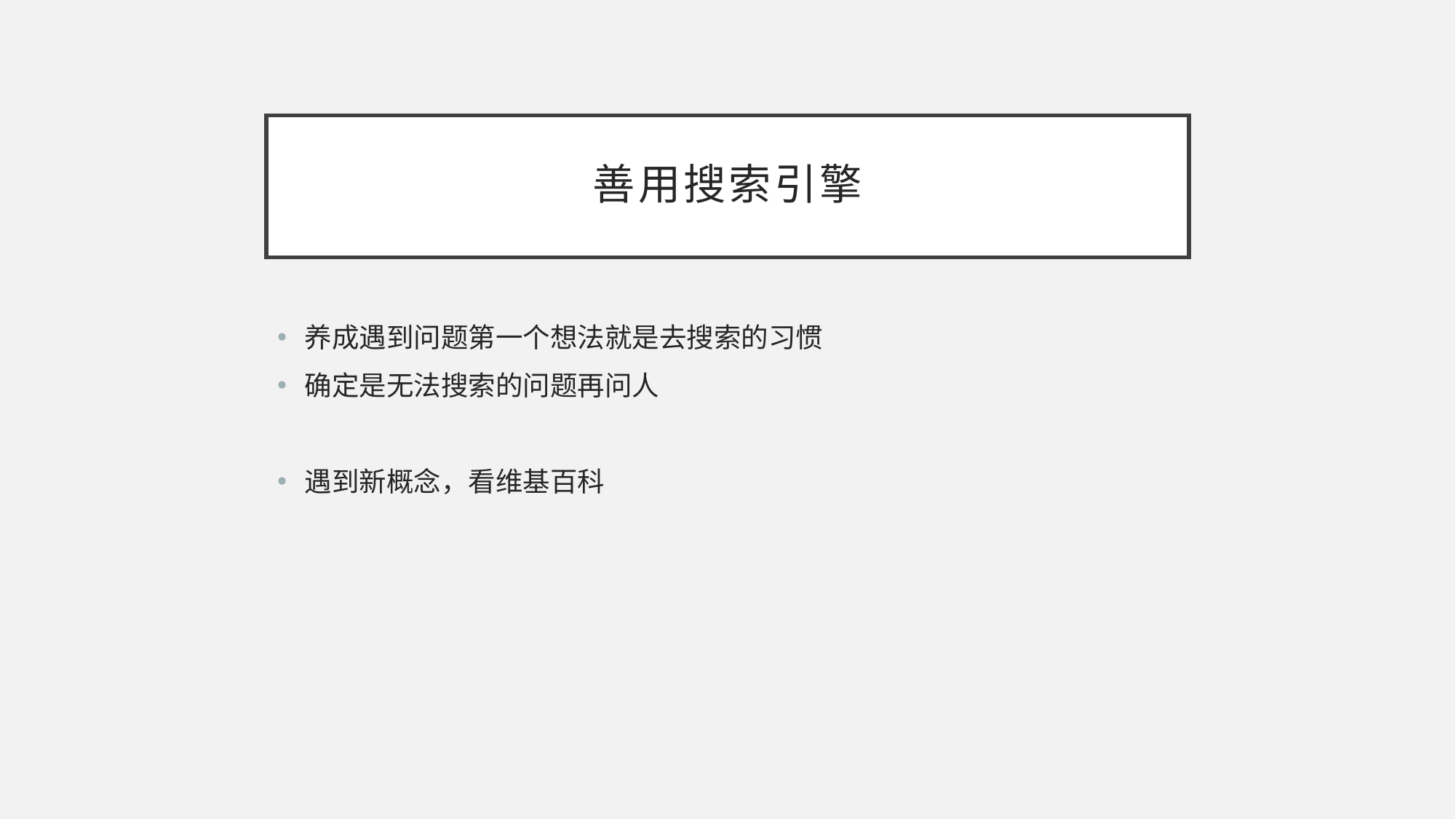

# 善用搜索引擎
养成遇到问题第一个想法就是去搜索的习惯
确定是无法搜索的问题再问人

遇到新概念，看维基百科